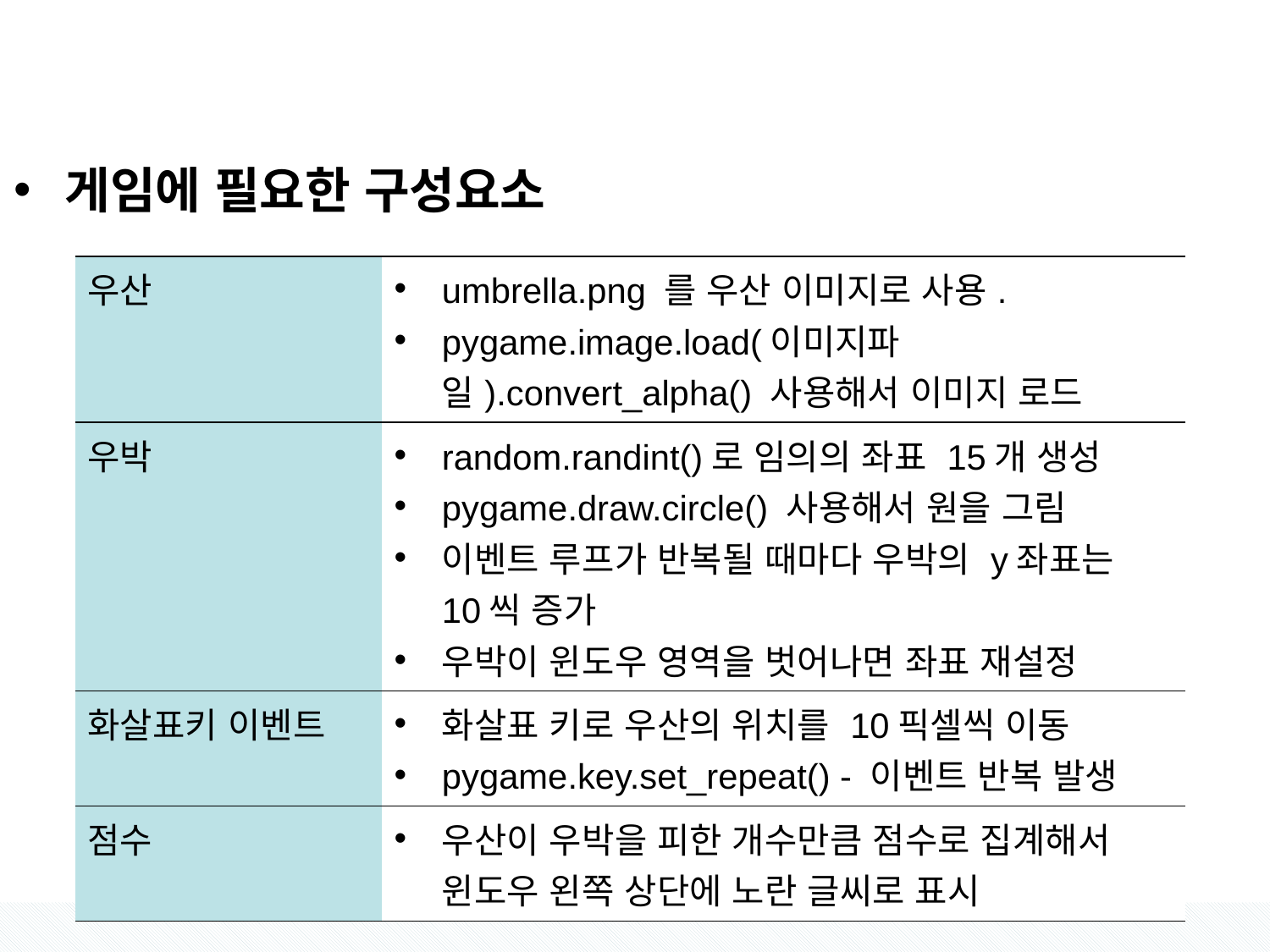

#
게임에 필요한 구성요소

| 우산 | umbrella.png 를 우산 이미지로 사용. pygame.image.load(이미지파일).convert\_alpha() 사용해서 이미지 로드 |
| --- | --- |
| 우박 | random.randint()로 임의의 좌표 15개 생성 pygame.draw.circle() 사용해서 원을 그림 이벤트 루프가 반복될 때마다 우박의 y좌표는 10씩 증가 우박이 윈도우 영역을 벗어나면 좌표 재설정 |
| 화살표키 이벤트 | 화살표 키로 우산의 위치를 10픽셀씩 이동 pygame.key.set\_repeat() - 이벤트 반복 발생 |
| 점수 | 우산이 우박을 피한 개수만큼 점수로 집계해서 윈도우 왼쪽 상단에 노란 글씨로 표시 |